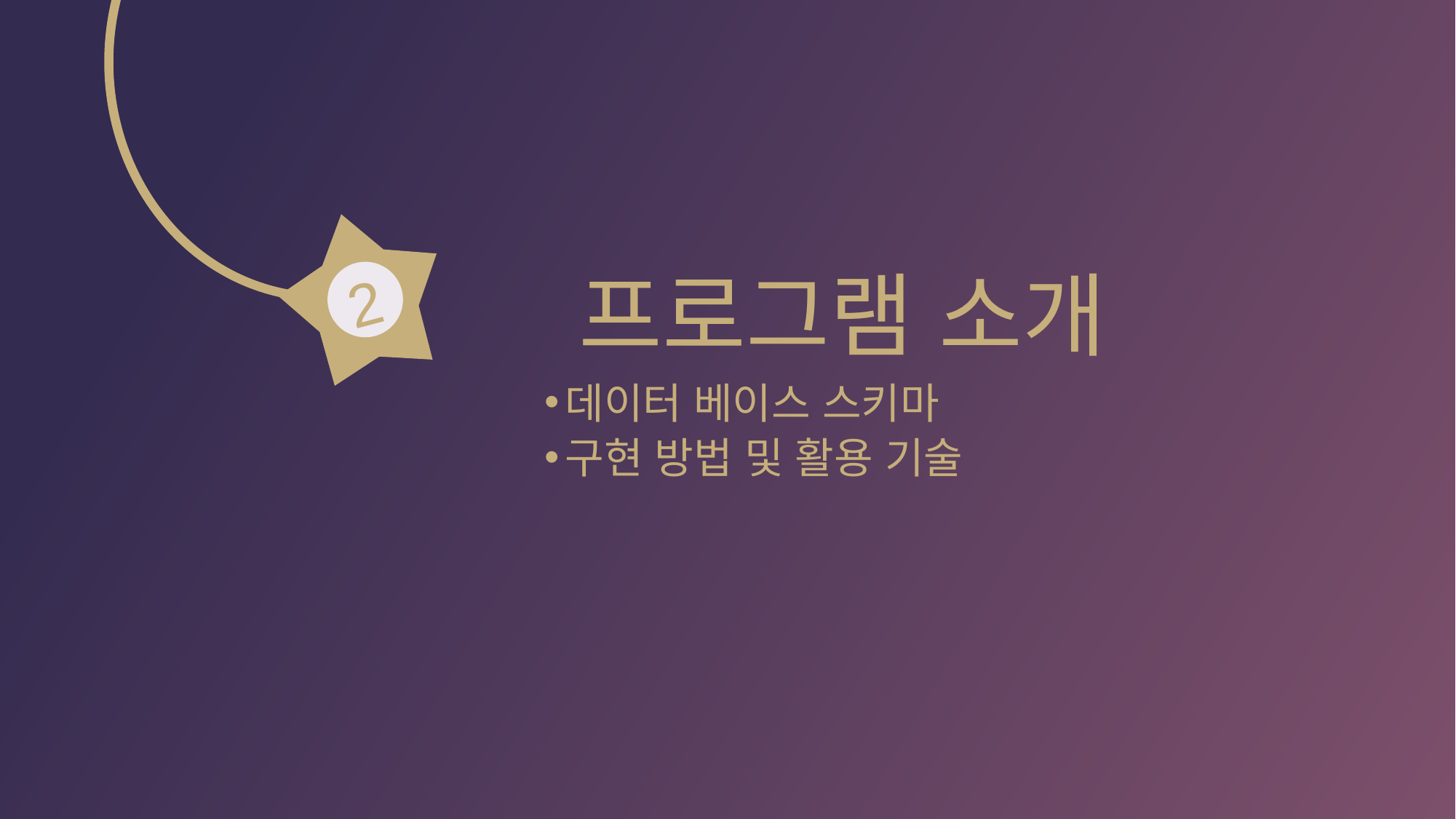

2
프로그램 소개
데이터 베이스 스키마
구현 방법 및 활용 기술